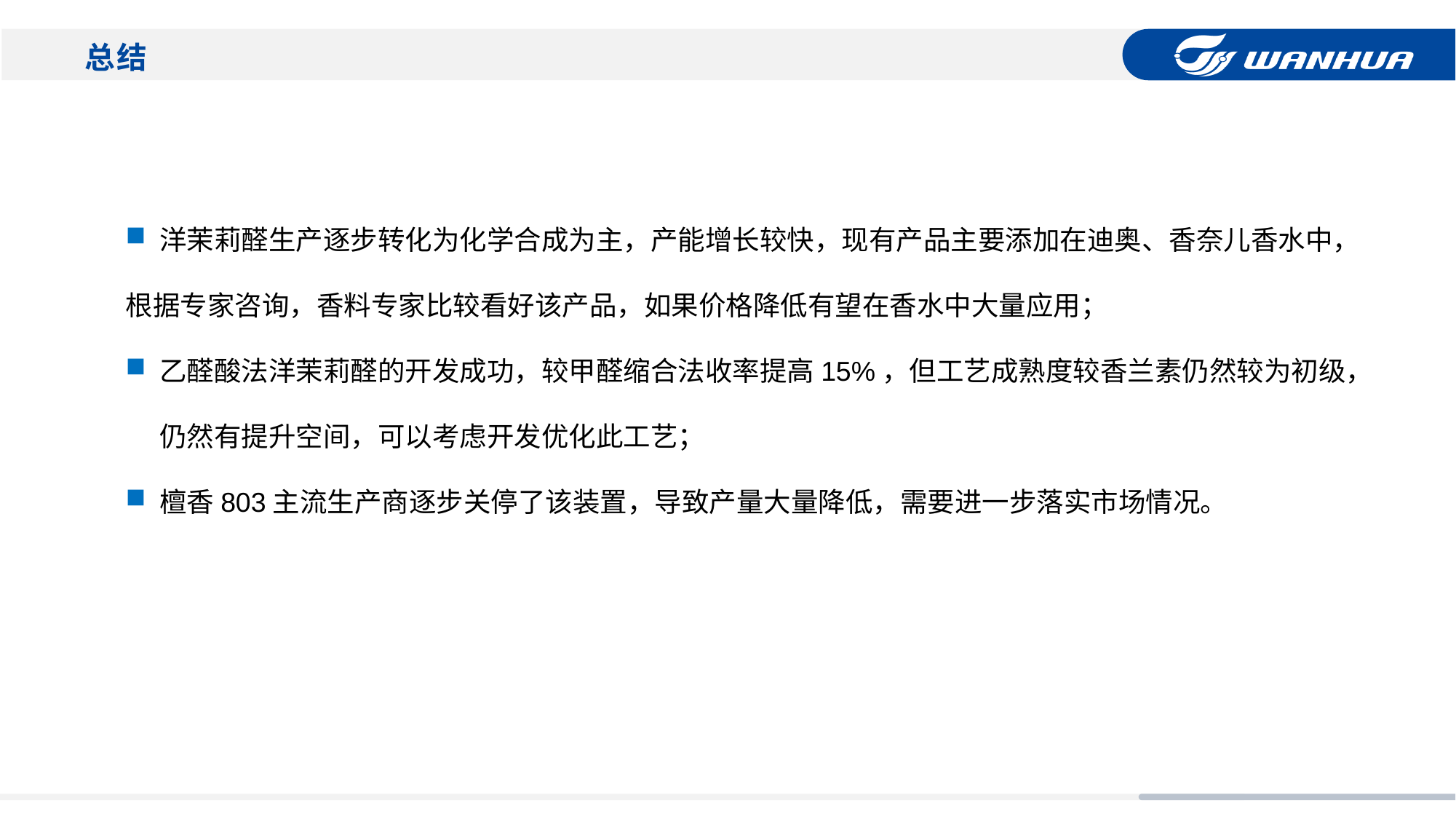

总结
洋茉莉醛生产逐步转化为化学合成为主，产能增长较快，现有产品主要添加在迪奥、香奈儿香水中，
根据专家咨询，香料专家比较看好该产品，如果价格降低有望在香水中大量应用；
乙醛酸法洋茉莉醛的开发成功，较甲醛缩合法收率提高15%，但工艺成熟度较香兰素仍然较为初级，仍然有提升空间，可以考虑开发优化此工艺；
檀香803主流生产商逐步关停了该装置，导致产量大量降低，需要进一步落实市场情况。